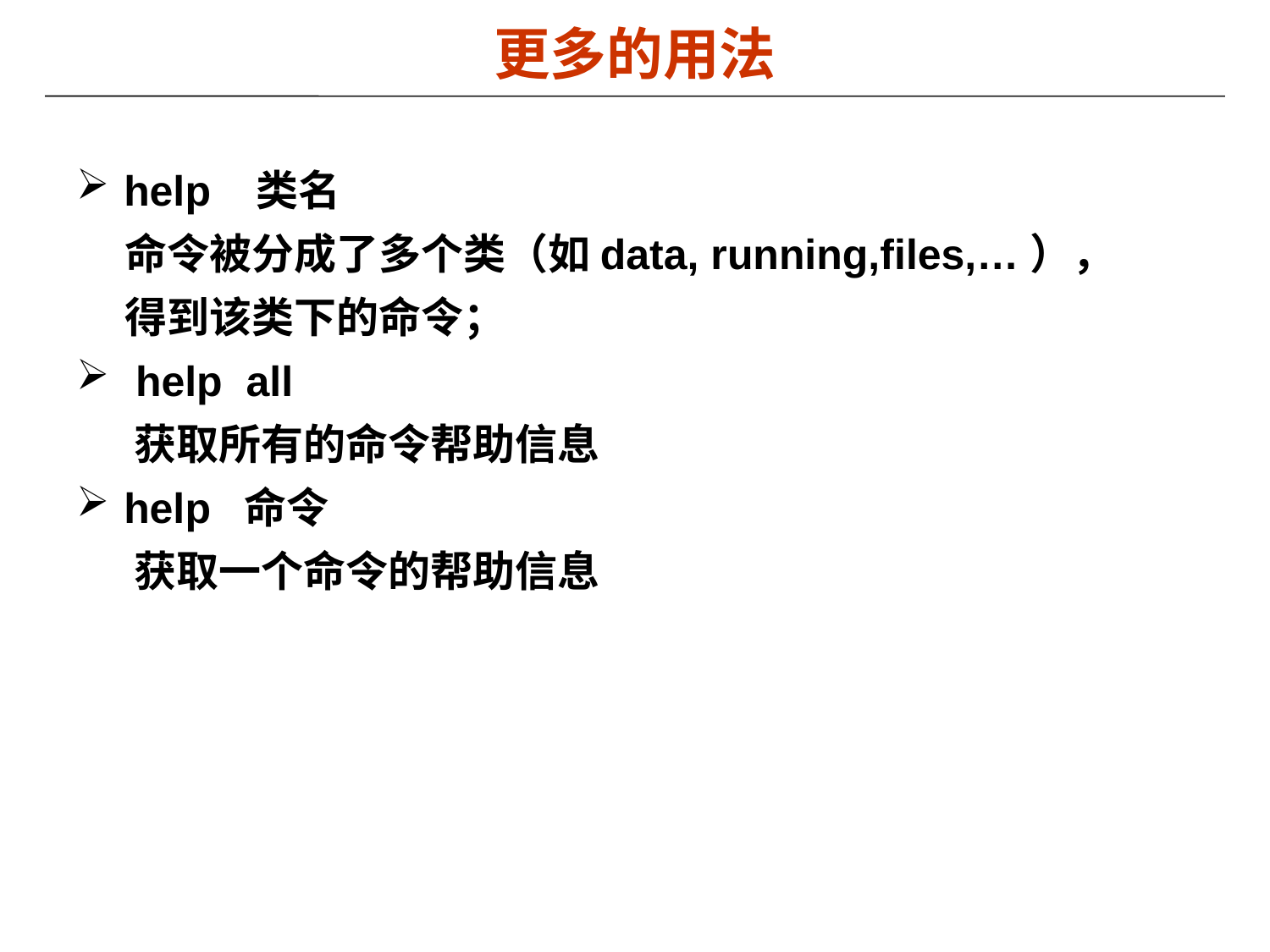

更多的用法
help   类名
    命令被分成了多个类（如data, running,files,…），
    得到该类下的命令；
 help  all
     获取所有的命令帮助信息
help  命令
     获取一个命令的帮助信息